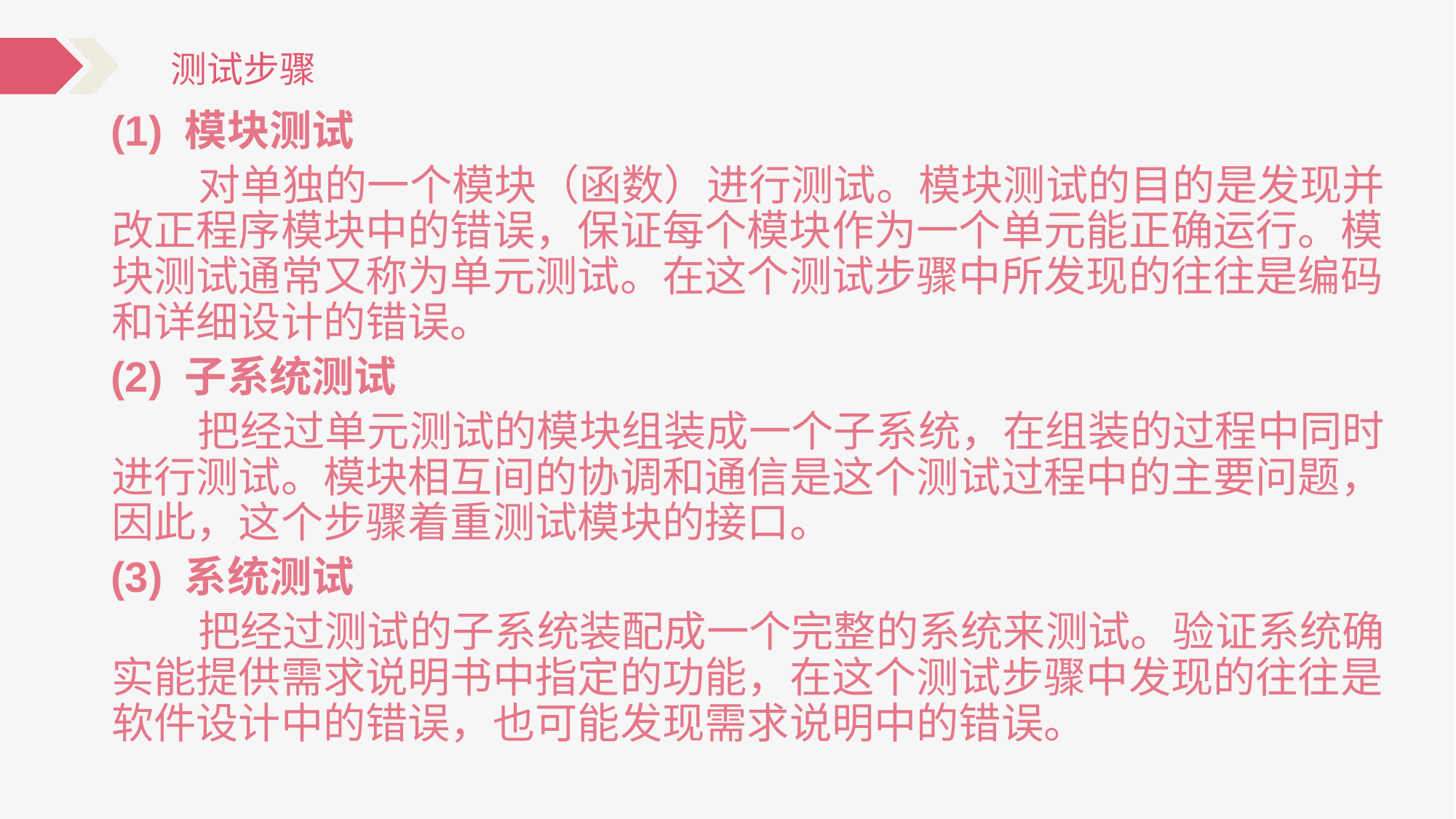

测试步骤
(1) 模块测试
        对单独的一个模块（函数）进行测试。模块测试的目的是发现并改正程序模块中的错误，保证每个模块作为一个单元能正确运行。模块测试通常又称为单元测试。在这个测试步骤中所发现的往往是编码和详细设计的错误。
(2) 子系统测试
        把经过单元测试的模块组装成一个子系统，在组装的过程中同时进行测试。模块相互间的协调和通信是这个测试过程中的主要问题，因此，这个步骤着重测试模块的接口。
(3) 系统测试
        把经过测试的子系统装配成一个完整的系统来测试。验证系统确实能提供需求说明书中指定的功能，在这个测试步骤中发现的往往是软件设计中的错误，也可能发现需求说明中的错误。